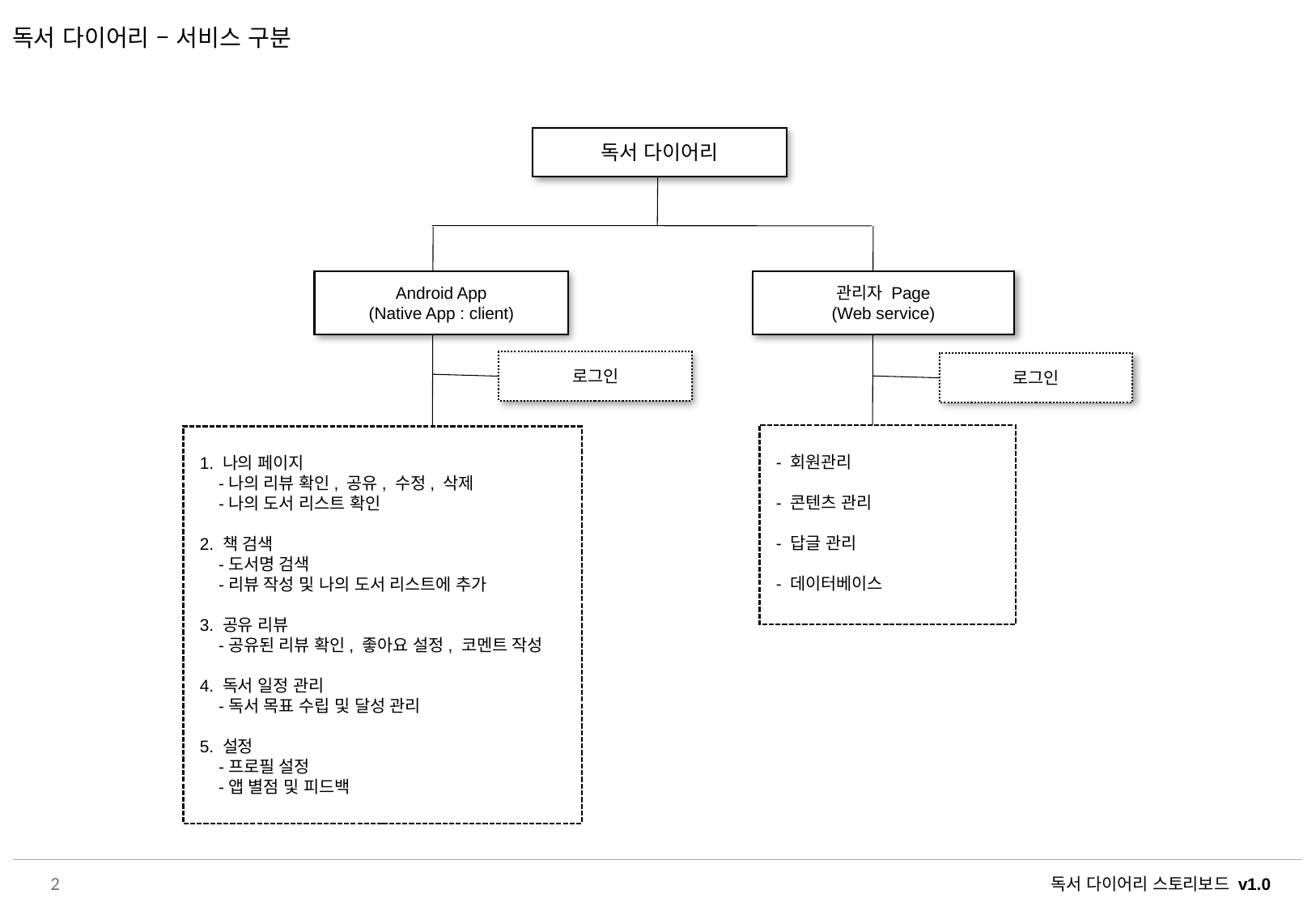

독서 다이어리 – 서비스 구분
독서 다이어리
Android App
(Native App : client)
관리자 Page
(Web service)
로그인
로그인

 - 회원관리

 - 콘텐츠 관리

 - 답글 관리

 - 데이터베이스

 1. 나의 페이지
     -나의 리뷰 확인, 공유, 수정, 삭제
     -나의 도서 리스트 확인

 2. 책 검색
     -도서명 검색
     -리뷰 작성 및 나의 도서 리스트에 추가

 3. 공유 리뷰
     -공유된 리뷰 확인, 좋아요 설정, 코멘트 작성

 4. 독서 일정 관리
     -독서 목표 수립 및 달성 관리

 5. 설정
     -프로필 설정
     -앱 별점 및 피드백
2